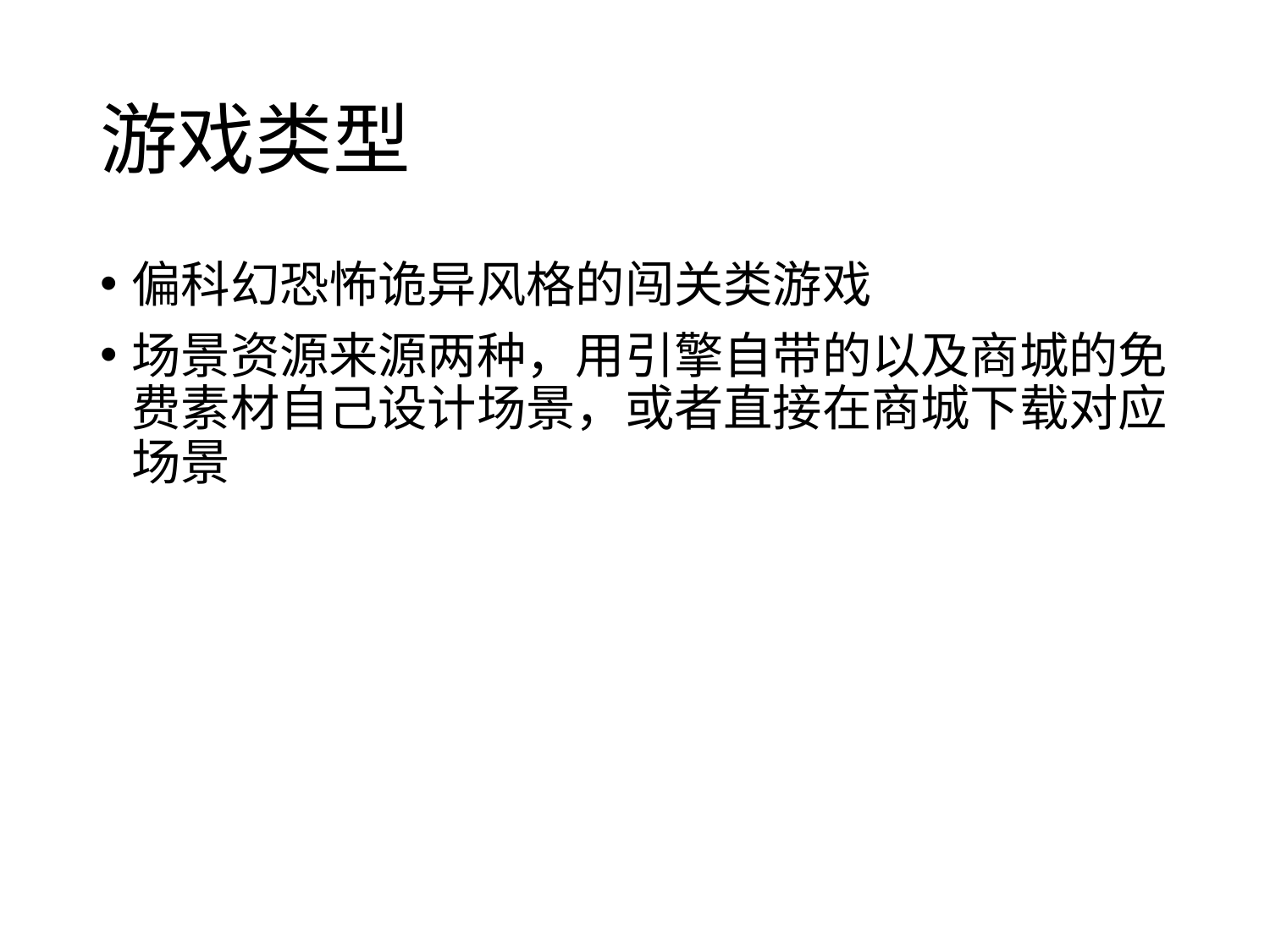

# 游戏类型
偏科幻恐怖诡异风格的闯关类游戏
场景资源来源两种，用引擎自带的以及商城的免费素材自己设计场景，或者直接在商城下载对应场景